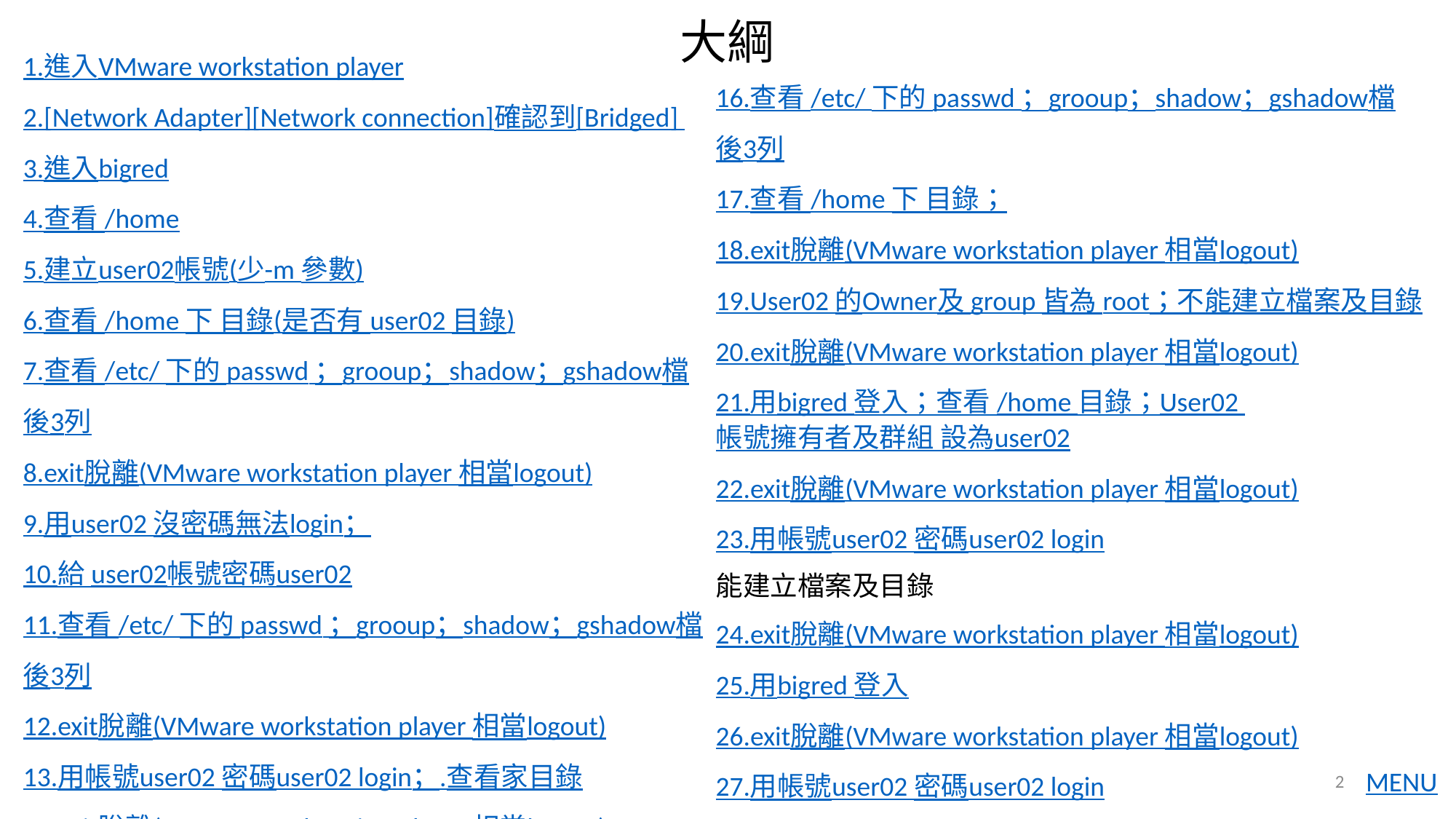

# 大綱
1.進入VMware workstation player
2.[Network Adapter][Network connection]確認到[Bridged]
3.進入bigred
4.查看 /home
5.建立user02帳號(少-m 參數)
6.查看 /home 下 目錄(是否有 user02 目錄)
7.查看 /etc/ 下的 passwd ；grooup；shadow；gshadow檔
後3列
8.exit脫離(VMware workstation player 相當logout)
9.用user02 沒密碼無法login；
10.給 user02帳號密碼user02
11.查看 /etc/ 下的 passwd ；grooup；shadow；gshadow檔
後3列
12.exit脫離(VMware workstation player 相當logout)
13.用帳號user02 密碼user02 login；.查看家目錄
14.exit脫離(VMware workstation player 相當logout)
15.用bigred 登入；建立 /home/user02目錄
16.查看 /etc/ 下的 passwd ；grooup；shadow；gshadow檔
後3列
17.查看 /home 下 目錄；
18.exit脫離(VMware workstation player 相當logout)
19.User02 的Owner及 group 皆為 root；不能建立檔案及目錄
20.exit脫離(VMware workstation player 相當logout)
21.用bigred 登入；查看 /home 目錄；User02 帳號擁有者及群組 設為user02
22.exit脫離(VMware workstation player 相當logout)
23.用帳號user02 密碼user02 login
能建立檔案及目錄
24.exit脫離(VMware workstation player 相當logout)
25.用bigred 登入
26.exit脫離(VMware workstation player 相當logout)
27.用帳號user02 密碼user02 login
結論:
2